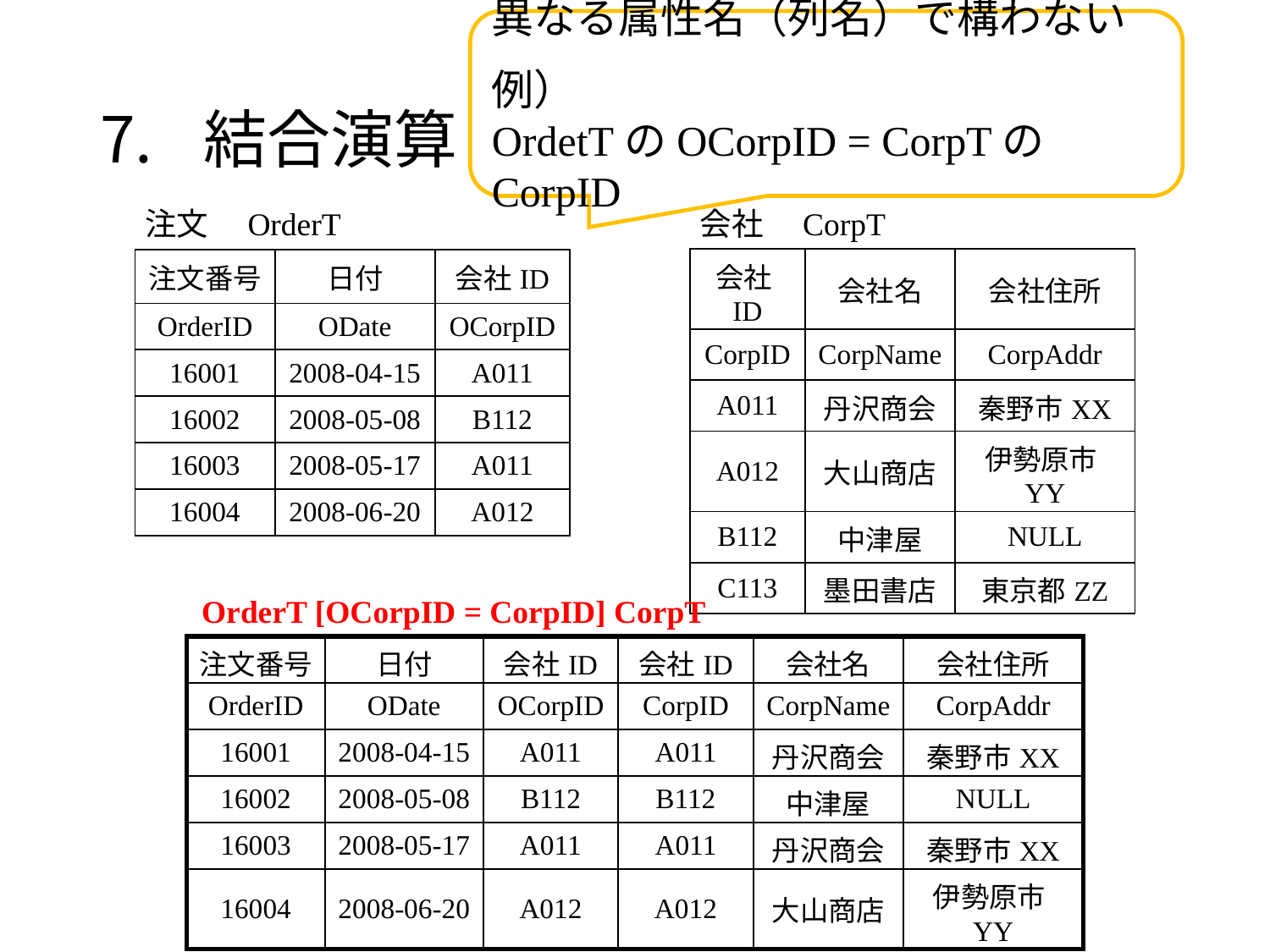

異なる属性名（列名）で構わない
例）
OrdetTのOCorpID = CorpTのCorpID
# 結合演算
注文　OrderT
会社　CorpT
| 会社ID | 会社名 | 会社住所 |
| --- | --- | --- |
| CorpID | CorpName | CorpAddr |
| A011 | 丹沢商会 | 秦野市XX |
| A012 | 大山商店 | 伊勢原市YY |
| B112 | 中津屋 | NULL |
| C113 | 墨田書店 | 東京都ZZ |
| 注文番号 | 日付 | 会社ID |
| --- | --- | --- |
| OrderID | ODate | OCorpID |
| 16001 | 2008-04-15 | A011 |
| 16002 | 2008-05-08 | B112 |
| 16003 | 2008-05-17 | A011 |
| 16004 | 2008-06-20 | A012 |
OrderT [OCorpID = CorpID] CorpT
| 注文番号 | 日付 | 会社ID | 会社ID | 会社名 | 会社住所 |
| --- | --- | --- | --- | --- | --- |
| OrderID | ODate | OCorpID | CorpID | CorpName | CorpAddr |
| 16001 | 2008-04-15 | A011 | A011 | 丹沢商会 | 秦野市XX |
| 16002 | 2008-05-08 | B112 | B112 | 中津屋 | NULL |
| 16003 | 2008-05-17 | A011 | A011 | 丹沢商会 | 秦野市XX |
| 16004 | 2008-06-20 | A012 | A012 | 大山商店 | 伊勢原市YY |